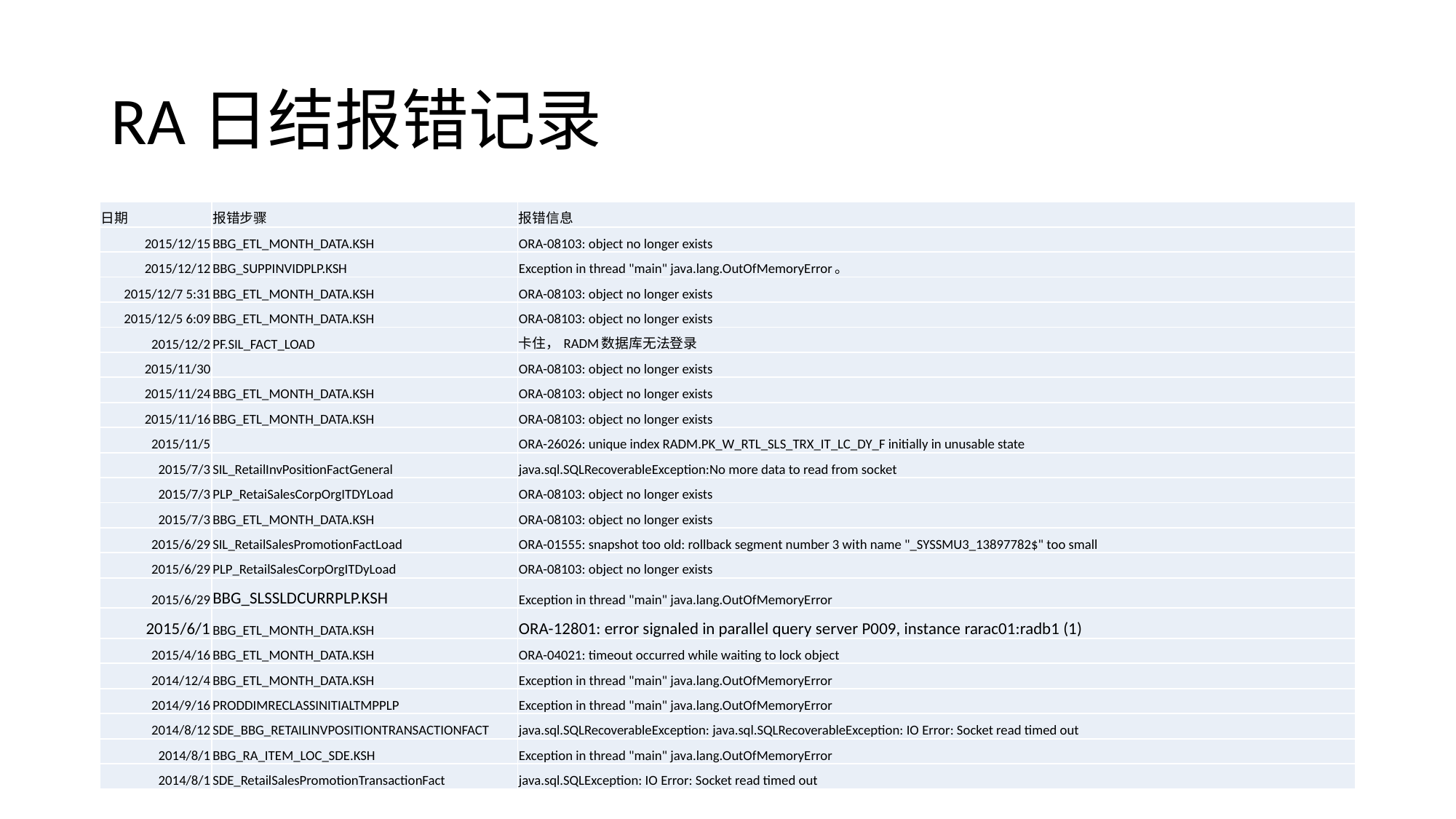

# RA日结报错记录
| 日期 | 报错步骤 | 报错信息 |
| --- | --- | --- |
| 2015/12/15 | BBG\_ETL\_MONTH\_DATA.KSH | ORA-08103: object no longer exists |
| 2015/12/12 | BBG\_SUPPINVIDPLP.KSH | Exception in thread "main" java.lang.OutOfMemoryError。 |
| 2015/12/7 5:31 | BBG\_ETL\_MONTH\_DATA.KSH | ORA-08103: object no longer exists |
| 2015/12/5 6:09 | BBG\_ETL\_MONTH\_DATA.KSH | ORA-08103: object no longer exists |
| 2015/12/2 | PF.SIL\_FACT\_LOAD | 卡住，RADM数据库无法登录 |
| 2015/11/30 |  | ORA-08103: object no longer exists |
| 2015/11/24 | BBG\_ETL\_MONTH\_DATA.KSH | ORA-08103: object no longer exists |
| 2015/11/16 | BBG\_ETL\_MONTH\_DATA.KSH | ORA-08103: object no longer exists |
| 2015/11/5 |  | ORA-26026: unique index RADM.PK\_W\_RTL\_SLS\_TRX\_IT\_LC\_DY\_F initially in unusable state |
| 2015/7/3 | SIL\_RetailInvPositionFactGeneral | java.sql.SQLRecoverableException:No more data to read from socket |
| 2015/7/3 | PLP\_RetaiSalesCorpOrgITDYLoad | ORA-08103: object no longer exists |
| 2015/7/3 | BBG\_ETL\_MONTH\_DATA.KSH | ORA-08103: object no longer exists |
| 2015/6/29 | SIL\_RetailSalesPromotionFactLoad | ORA-01555: snapshot too old: rollback segment number 3 with name "\_SYSSMU3\_13897782$" too small |
| 2015/6/29 | PLP\_RetailSalesCorpOrgITDyLoad | ORA-08103: object no longer exists |
| 2015/6/29 | BBG\_SLSSLDCURRPLP.KSH | Exception in thread "main" java.lang.OutOfMemoryError |
| 2015/6/1 | BBG\_ETL\_MONTH\_DATA.KSH | ORA-12801: error signaled in parallel query server P009, instance rarac01:radb1 (1) |
| 2015/4/16 | BBG\_ETL\_MONTH\_DATA.KSH | ORA-04021: timeout occurred while waiting to lock object |
| 2014/12/4 | BBG\_ETL\_MONTH\_DATA.KSH | Exception in thread "main" java.lang.OutOfMemoryError |
| 2014/9/16 | PRODDIMRECLASSINITIALTMPPLP | Exception in thread "main" java.lang.OutOfMemoryError |
| 2014/8/12 | SDE\_BBG\_RETAILINVPOSITIONTRANSACTIONFACT | java.sql.SQLRecoverableException: java.sql.SQLRecoverableException: IO Error: Socket read timed out |
| 2014/8/1 | BBG\_RA\_ITEM\_LOC\_SDE.KSH | Exception in thread "main" java.lang.OutOfMemoryError |
| 2014/8/1 | SDE\_RetailSalesPromotionTransactionFact | java.sql.SQLException: IO Error: Socket read timed out |